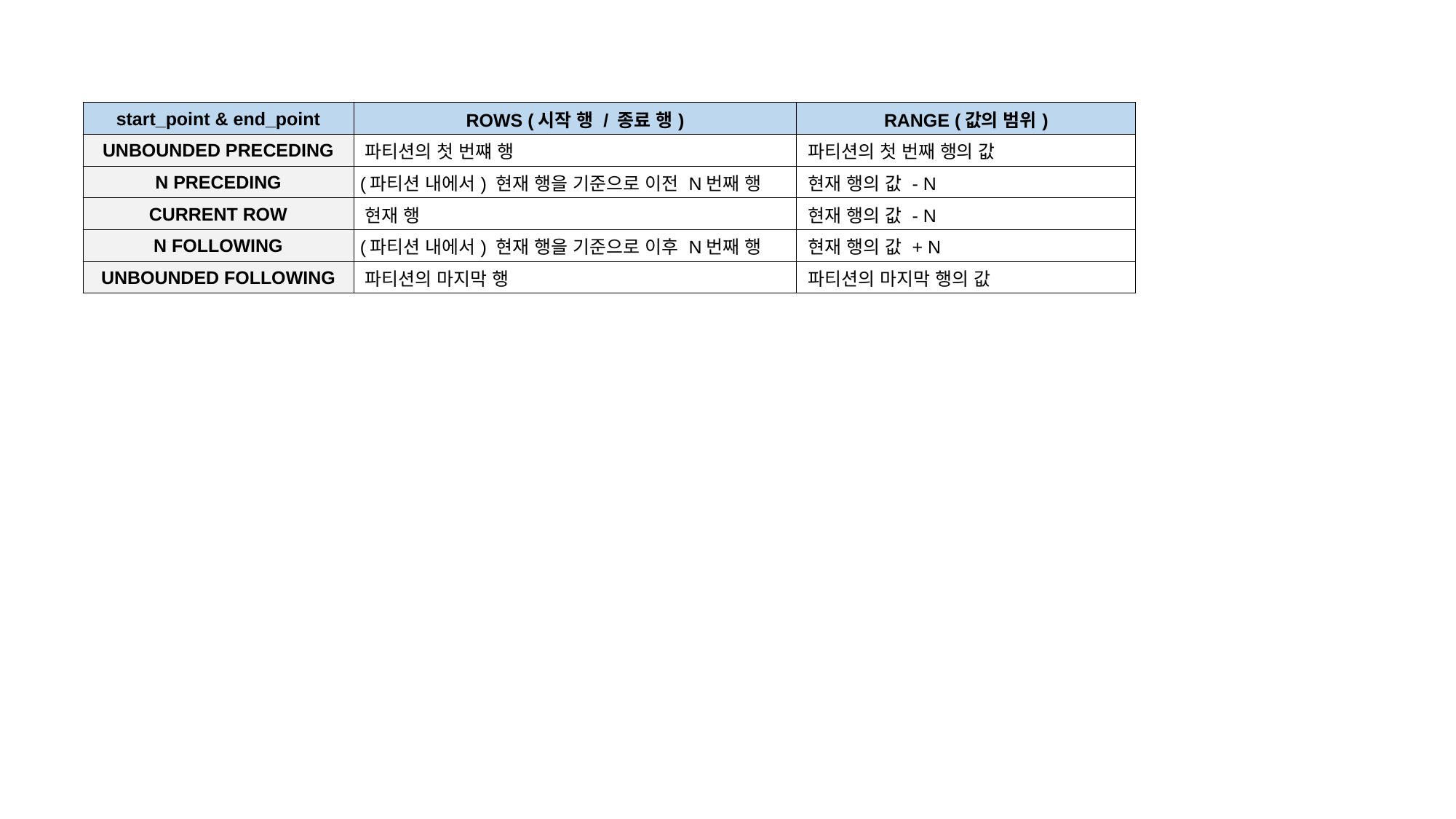

| start\_point & end\_point | ROWS (시작 행 / 종료 행) | RANGE (값의 범위) |
| --- | --- | --- |
| UNBOUNDED PRECEDING | 파티션의 첫 번쨰 행 | 파티션의 첫 번째 행의 값 |
| N PRECEDING | (파티션 내에서) 현재 행을 기준으로 이전 N번째 행 | 현재 행의 값 - N |
| CURRENT ROW | 현재 행 | 현재 행의 값 - N |
| N FOLLOWING | (파티션 내에서) 현재 행을 기준으로 이후 N번째 행 | 현재 행의 값 + N |
| UNBOUNDED FOLLOWING | 파티션의 마지막 행 | 파티션의 마지막 행의 값 |